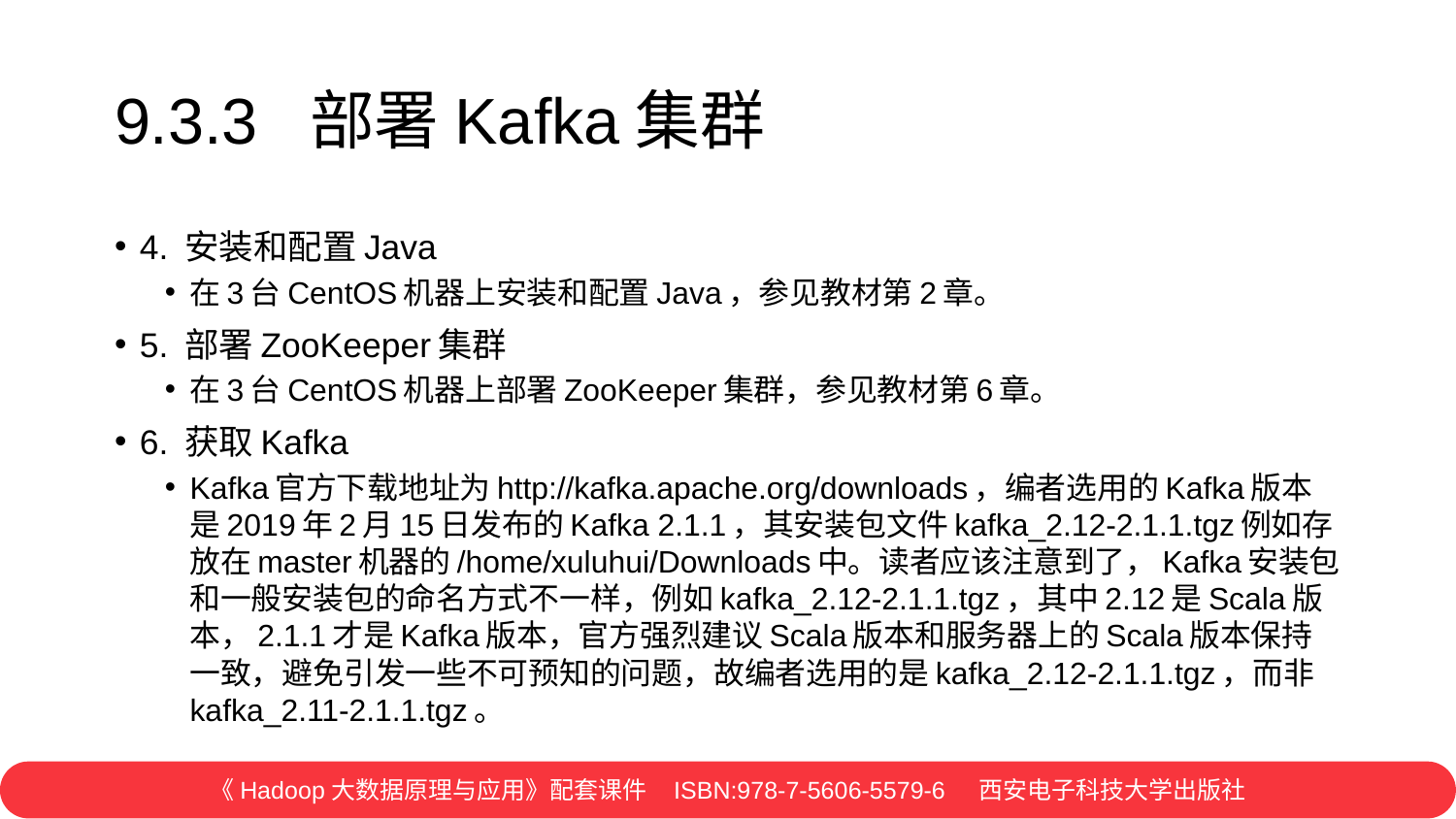

# 9.3.3  部署Kafka集群
4. 安装和配置Java
在3台CentOS机器上安装和配置Java，参见教材第2章。
5. 部署ZooKeeper集群
在3台CentOS机器上部署ZooKeeper集群，参见教材第6章。
6. 获取Kafka
Kafka官方下载地址为http://kafka.apache.org/downloads，编者选用的Kafka版本是2019年2月15日发布的Kafka 2.1.1，其安装包文件kafka_2.12-2.1.1.tgz例如存放在master机器的/home/xuluhui/Downloads中。读者应该注意到了，Kafka安装包和一般安装包的命名方式不一样，例如kafka_2.12-2.1.1.tgz，其中2.12是Scala版本，2.1.1才是Kafka版本，官方强烈建议Scala版本和服务器上的Scala版本保持一致，避免引发一些不可预知的问题，故编者选用的是kafka_2.12-2.1.1.tgz，而非kafka_2.11-2.1.1.tgz。